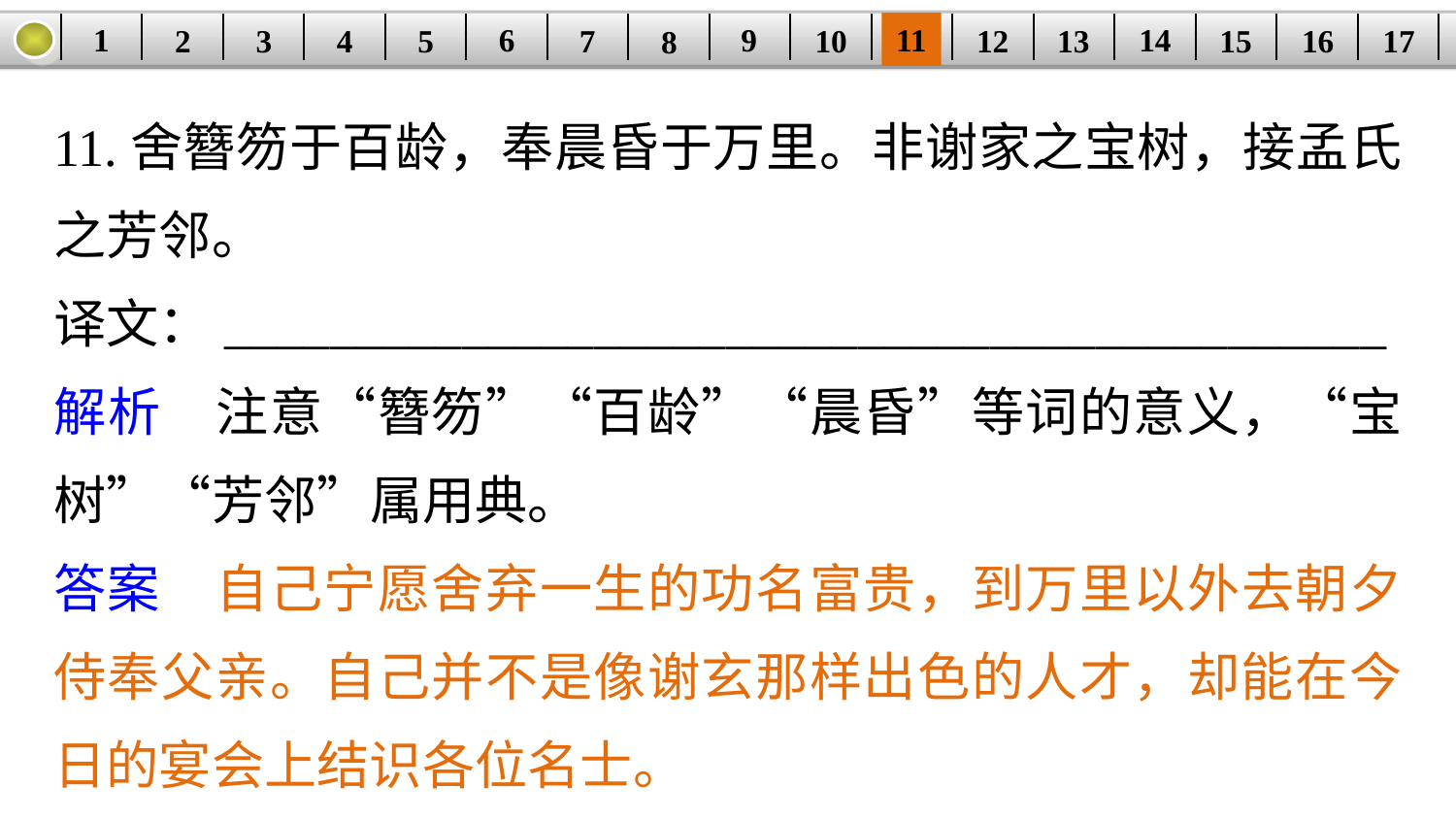

14
1
11
9
6
3
15
12
5
2
16
13
10
|  |  |  |  |  |  |  |  |  |  |  |  |  |  |  |  |  |
| --- | --- | --- | --- | --- | --- | --- | --- | --- | --- | --- | --- | --- | --- | --- | --- | --- |
7
4
17
8

11.舍簪笏于百龄，奉晨昏于万里。非谢家之宝树，接孟氏之芳邻。
译文：____________________________________________
解析　注意“簪笏”“百龄”“晨昏”等词的意义，“宝树”“芳邻”属用典。
答案　自己宁愿舍弃一生的功名富贵，到万里以外去朝夕侍奉父亲。自己并不是像谢玄那样出色的人才，却能在今日的宴会上结识各位名士。